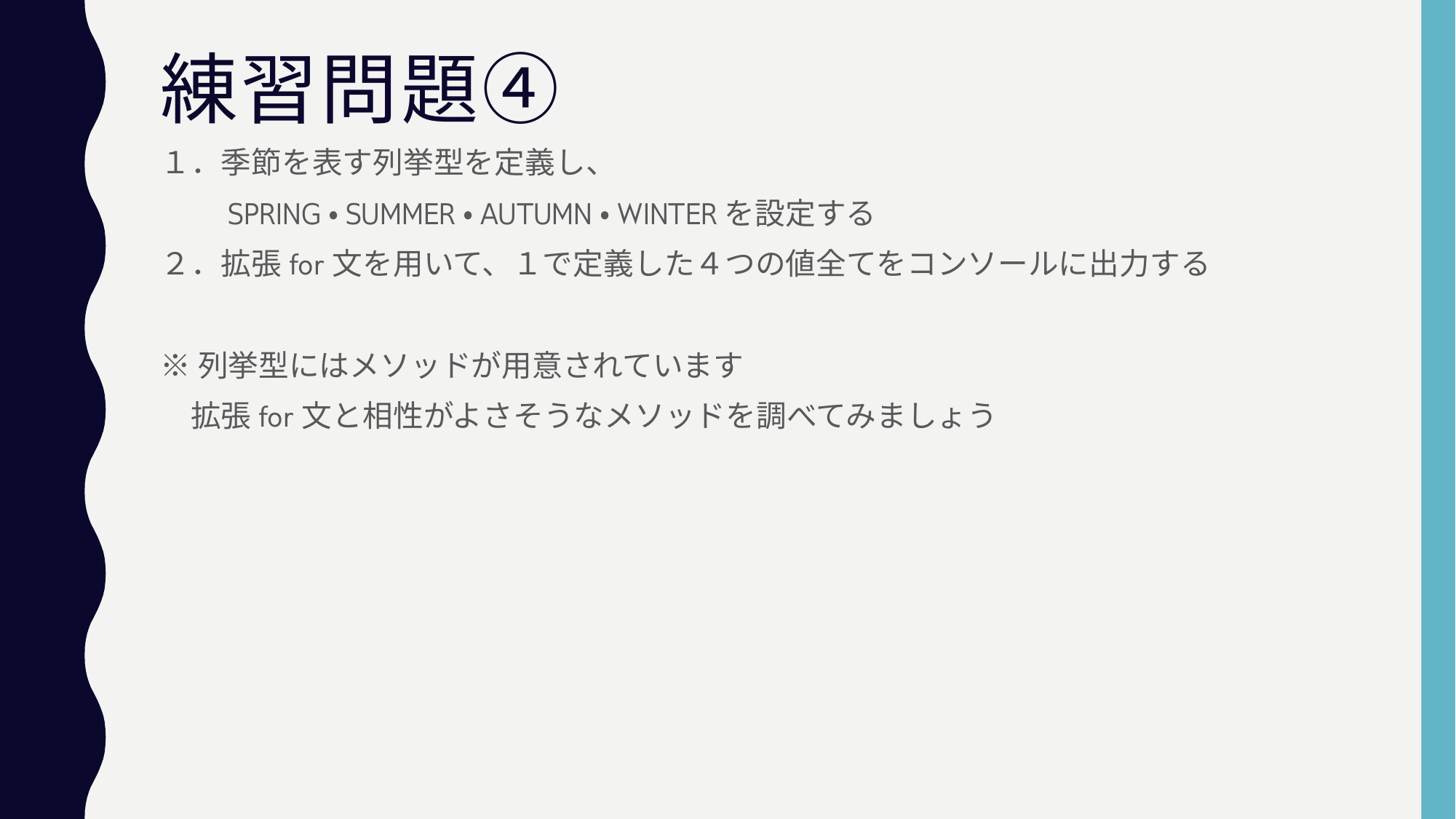

# 練習問題④
１．季節を表す列挙型を定義し、
　　SPRING・SUMMER・AUTUMN・WINTERを設定する
２．拡張for文を用いて、１で定義した４つの値全てをコンソールに出力する

※列挙型にはメソッドが用意されています
　拡張for文と相性がよさそうなメソッドを調べてみましょう